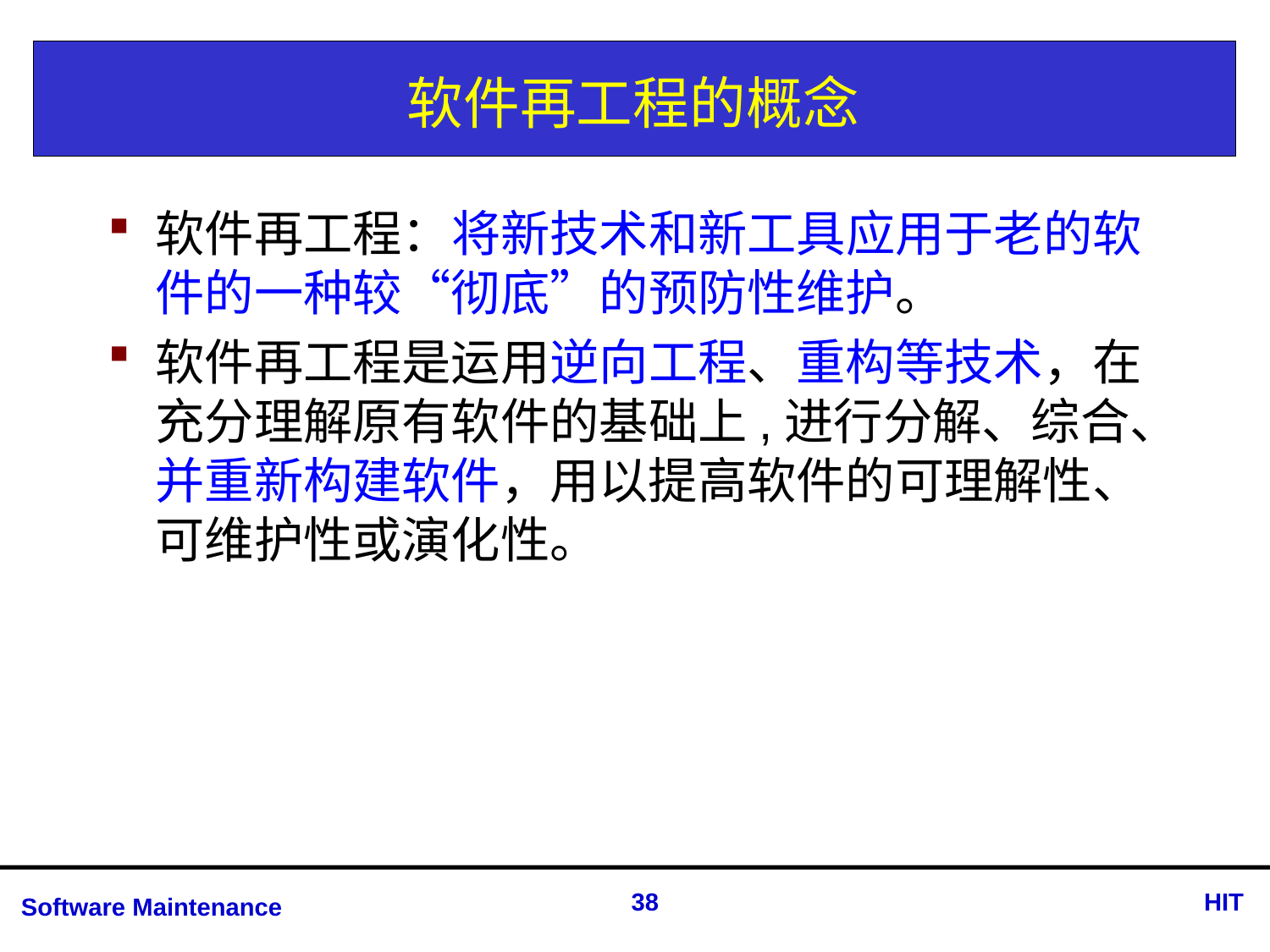

# 软件再工程的概念
软件再工程：将新技术和新工具应用于老的软件的一种较“彻底”的预防性维护。
软件再工程是运用逆向工程、重构等技术，在充分理解原有软件的基础上,进行分解、综合、并重新构建软件，用以提高软件的可理解性、可维护性或演化性。